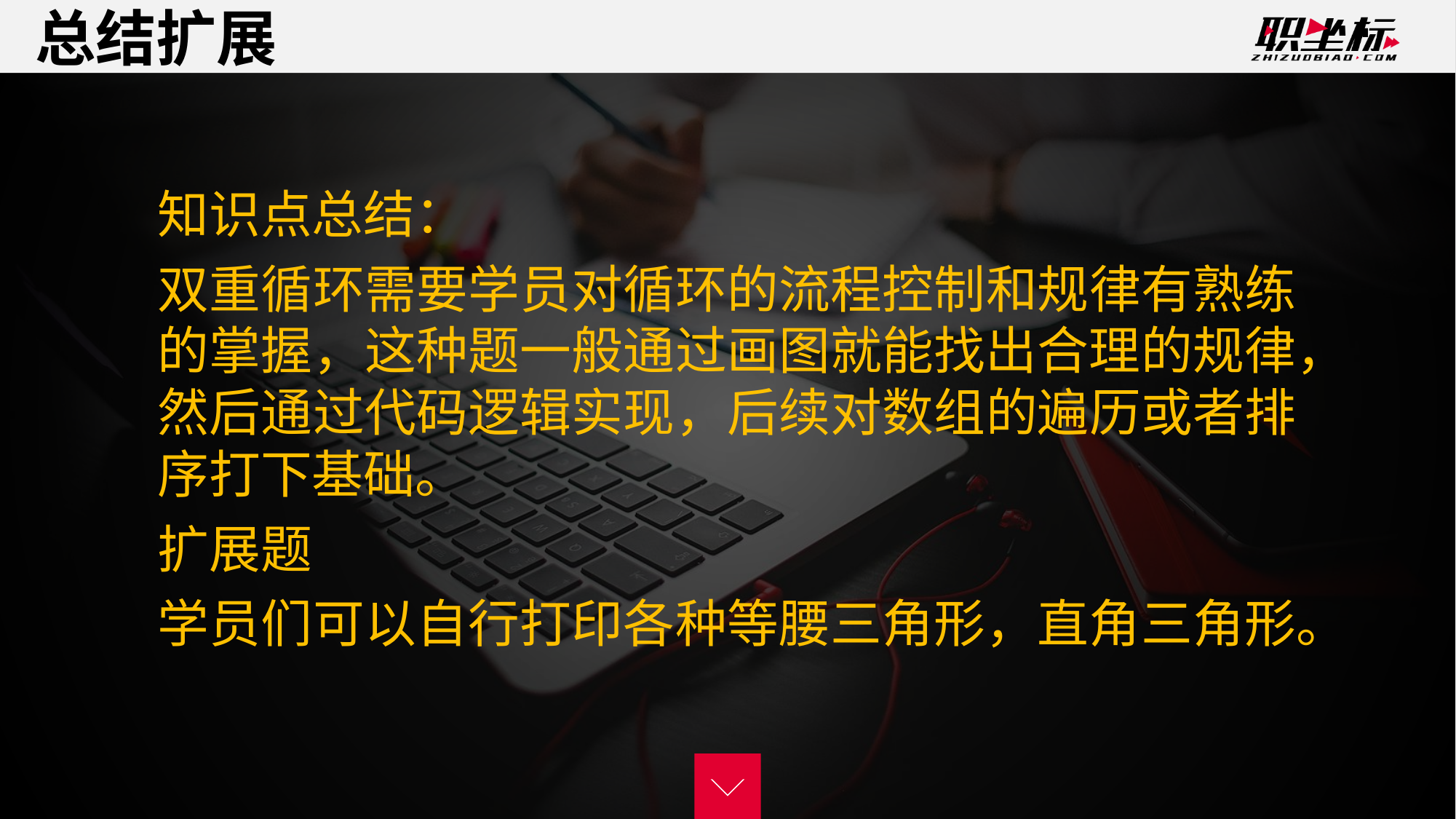

总结扩展

知识点总结：
双重循环需要学员对循环的流程控制和规律有熟练的掌握，这种题一般通过画图就能找出合理的规律，然后通过代码逻辑实现，后续对数组的遍历或者排序打下基础。
扩展题
学员们可以自行打印各种等腰三角形，直角三角形。